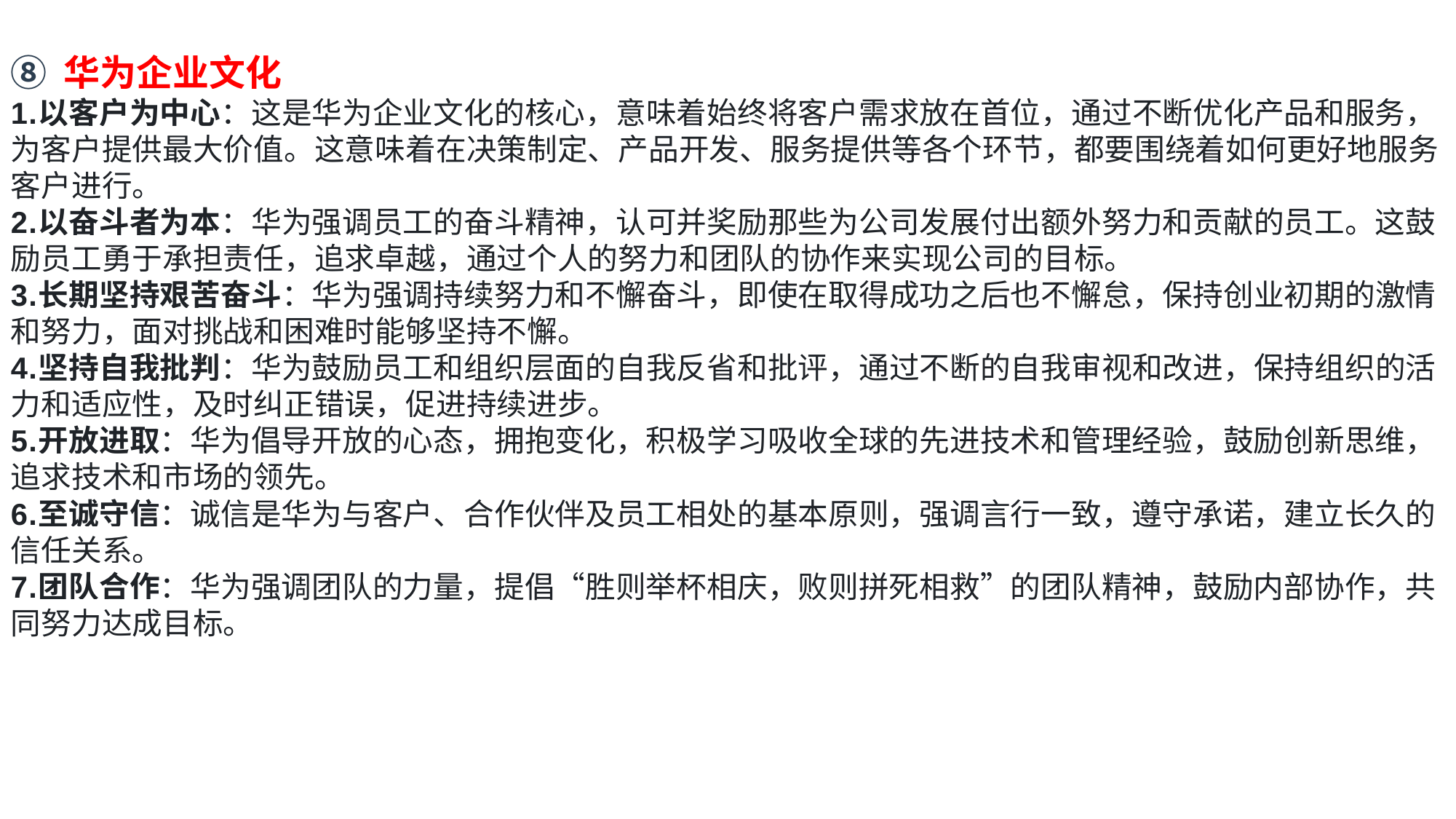

⑧ 华为企业文化
以客户为中心：这是华为企业文化的核心，意味着始终将客户需求放在首位，通过不断优化产品和服务，为客户提供最大价值。这意味着在决策制定、产品开发、服务提供等各个环节，都要围绕着如何更好地服务客户进行。
以奋斗者为本：华为强调员工的奋斗精神，认可并奖励那些为公司发展付出额外努力和贡献的员工。这鼓励员工勇于承担责任，追求卓越，通过个人的努力和团队的协作来实现公司的目标。
长期坚持艰苦奋斗：华为强调持续努力和不懈奋斗，即使在取得成功之后也不懈怠，保持创业初期的激情和努力，面对挑战和困难时能够坚持不懈。
坚持自我批判：华为鼓励员工和组织层面的自我反省和批评，通过不断的自我审视和改进，保持组织的活力和适应性，及时纠正错误，促进持续进步。
开放进取：华为倡导开放的心态，拥抱变化，积极学习吸收全球的先进技术和管理经验，鼓励创新思维，追求技术和市场的领先。
至诚守信：诚信是华为与客户、合作伙伴及员工相处的基本原则，强调言行一致，遵守承诺，建立长久的信任关系。
团队合作：华为强调团队的力量，提倡“胜则举杯相庆，败则拼死相救”的团队精神，鼓励内部协作，共同努力达成目标。